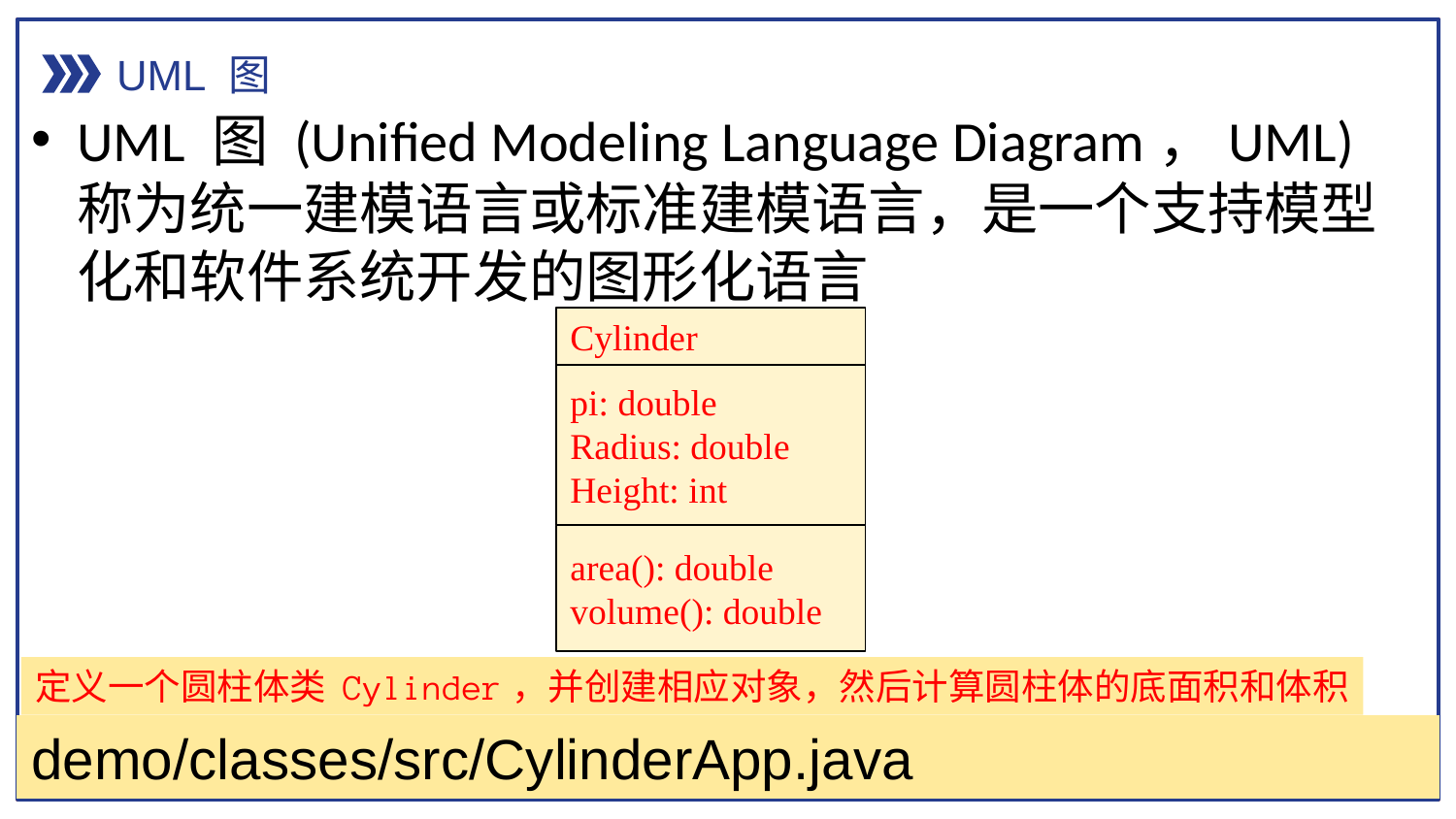

UML 图

UML 图 (Unified Modeling Language Diagram，UML) 称为统一建模语言或标准建模语言，是一个支持模型化和软件系统开发的图形化语言
Cylinder
pi: double
Radius: double
Height: int
area(): double
volume(): double
定义一个圆柱体类 Cylinder，并创建相应对象，然后计算圆柱体的底面积和体积
demo/classes/src/CylinderApp.java